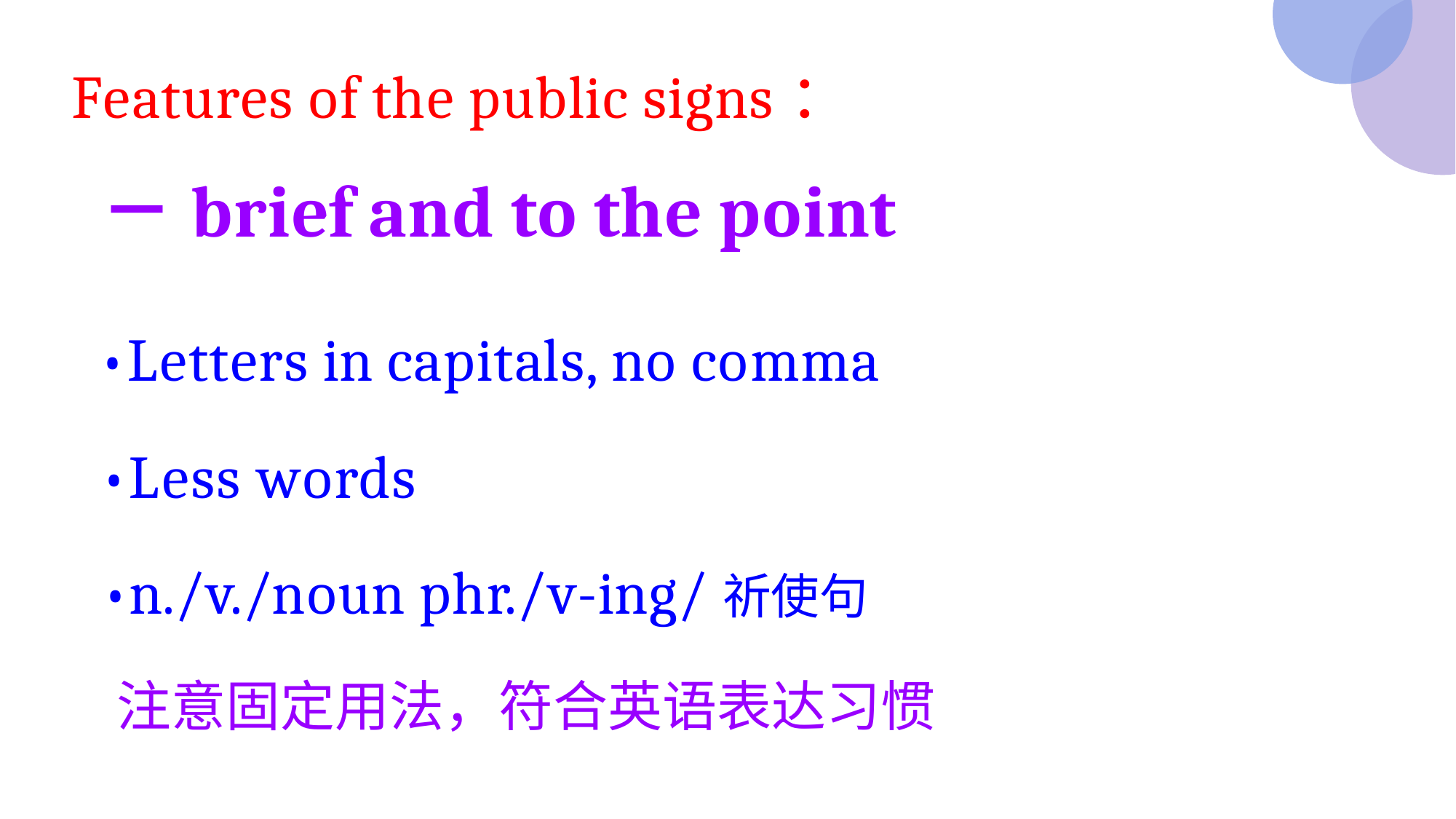

Features of the public signs：

－brief and to the point
•Letters in capitals, no comma
•Less words
•n./v./noun phr./v-ing/祈使句

注意固定用法，符合英语表达习惯